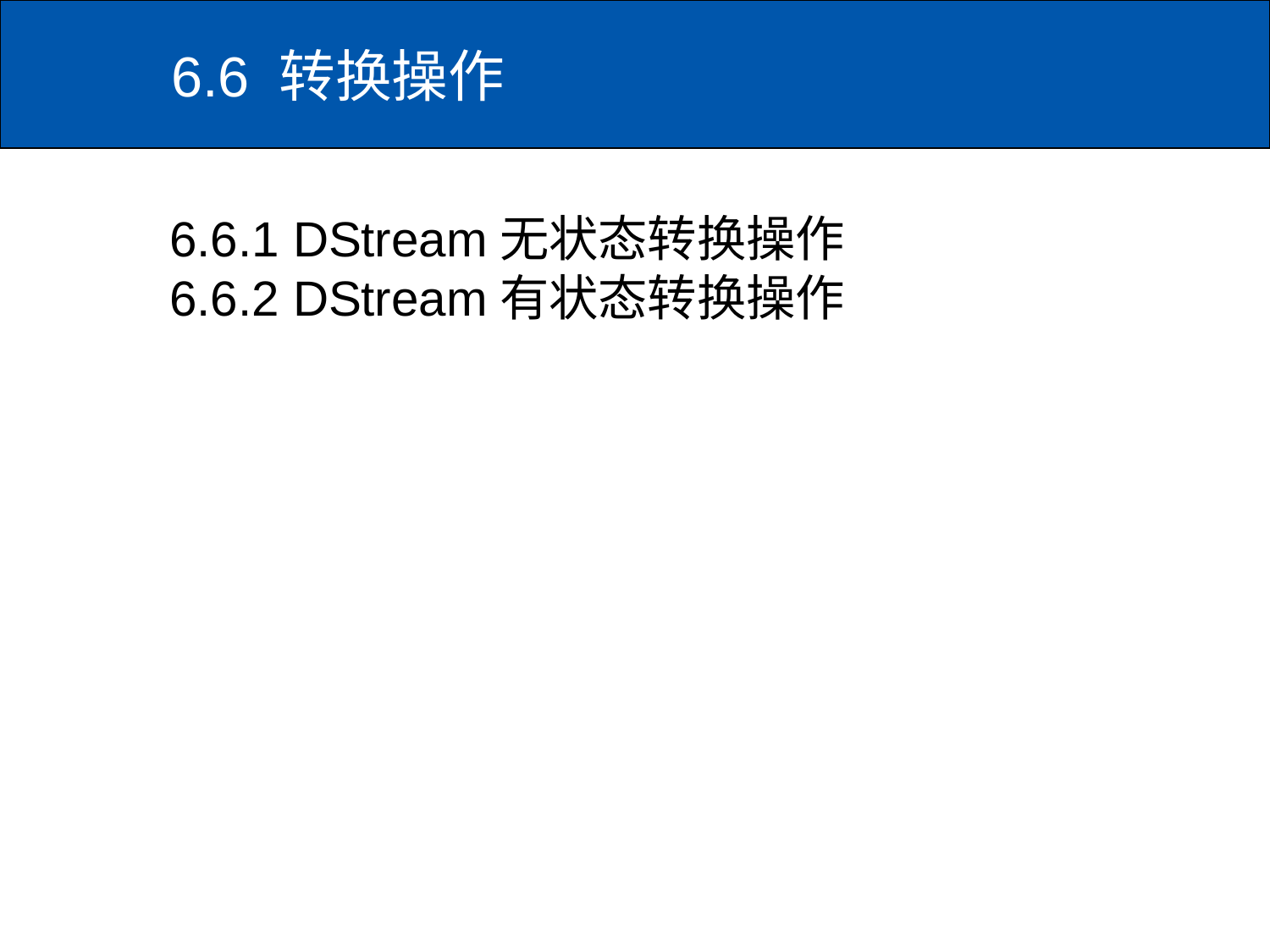

# 6.6 转换操作
6.6.1 DStream无状态转换操作
6.6.2 DStream有状态转换操作